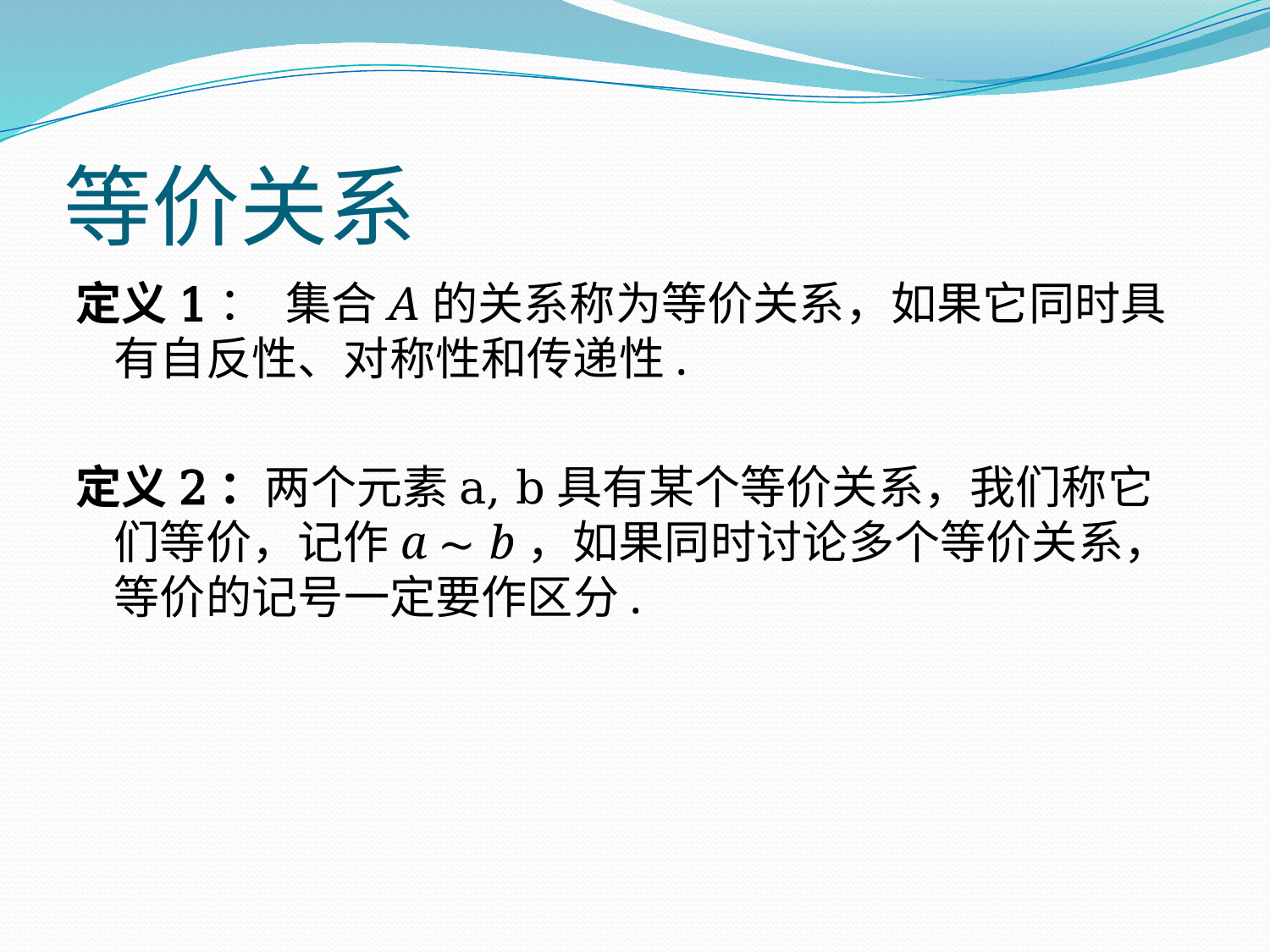

# 等价关系
定义1：  集合A的关系称为等价关系，如果它同时具有自反性、对称性和传递性.

定义2：两个元素a, b具有某个等价关系，我们称它们等价，记作a ∼ b，如果同时讨论多个等价关系，等价的记号一定要作区分.